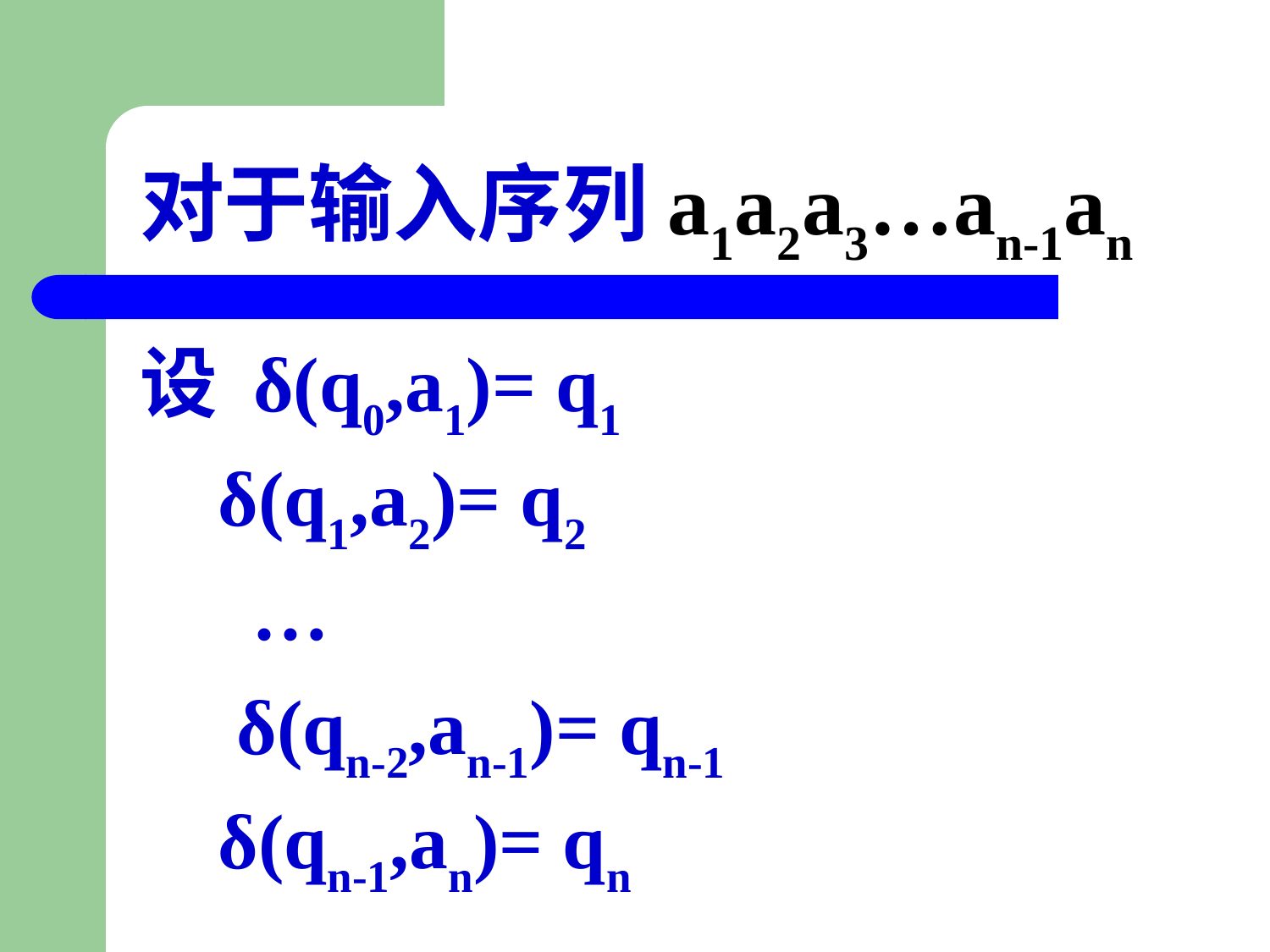

# 对于输入序列a1a2a3…an-1an
设 δ(q0,a1)= q1
       δ(q1,a2)= q2
          …
     δ(qn-2,an-1)= qn-1
       δ(qn-1,an)= qn